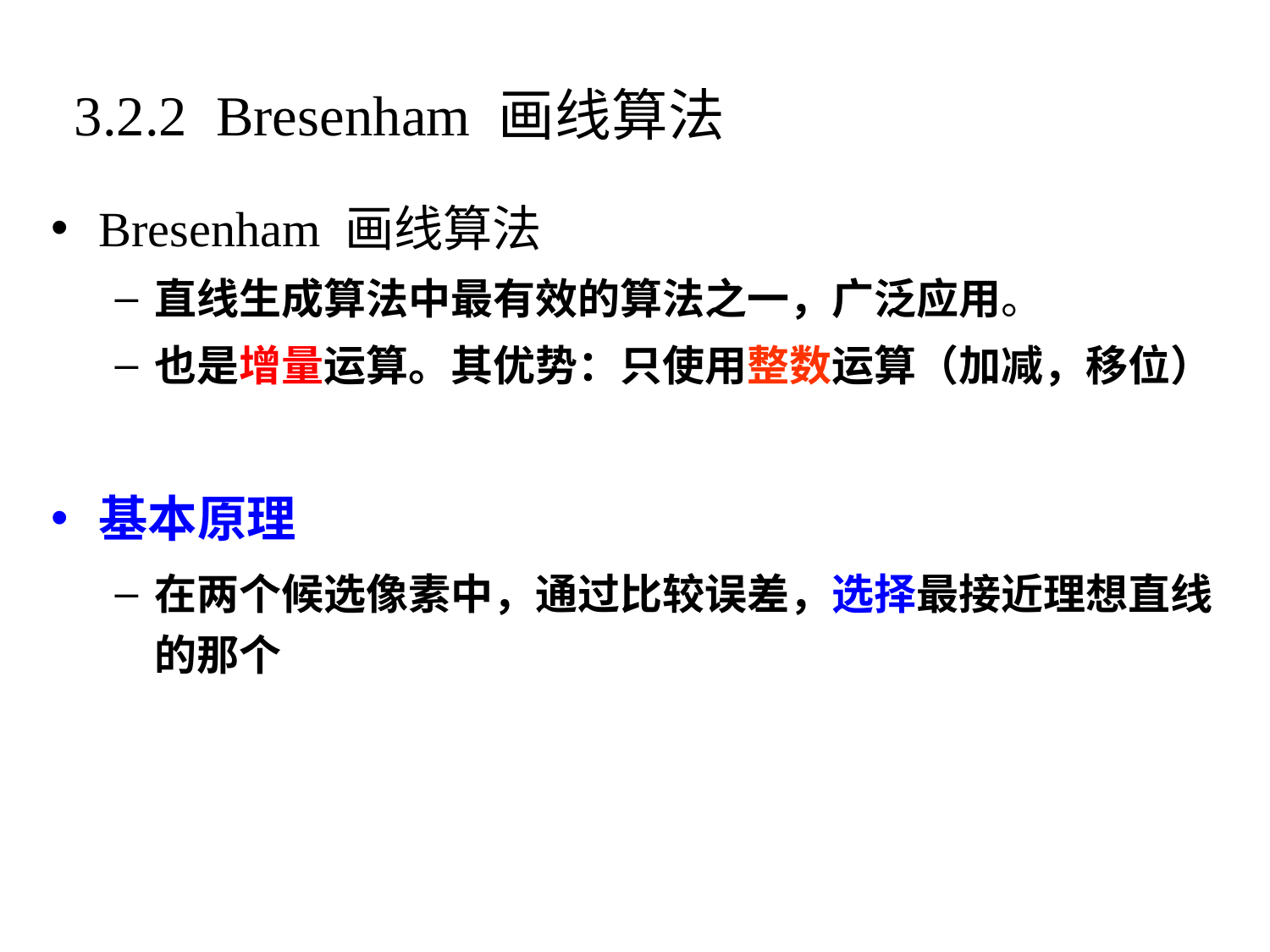

# 3.2.2  Bresenham 画线算法
Bresenham 画线算法
直线生成算法中最有效的算法之一，广泛应用。
也是增量运算。其优势：只使用整数运算（加减，移位）

基本原理
在两个候选像素中，通过比较误差，选择最接近理想直线的那个